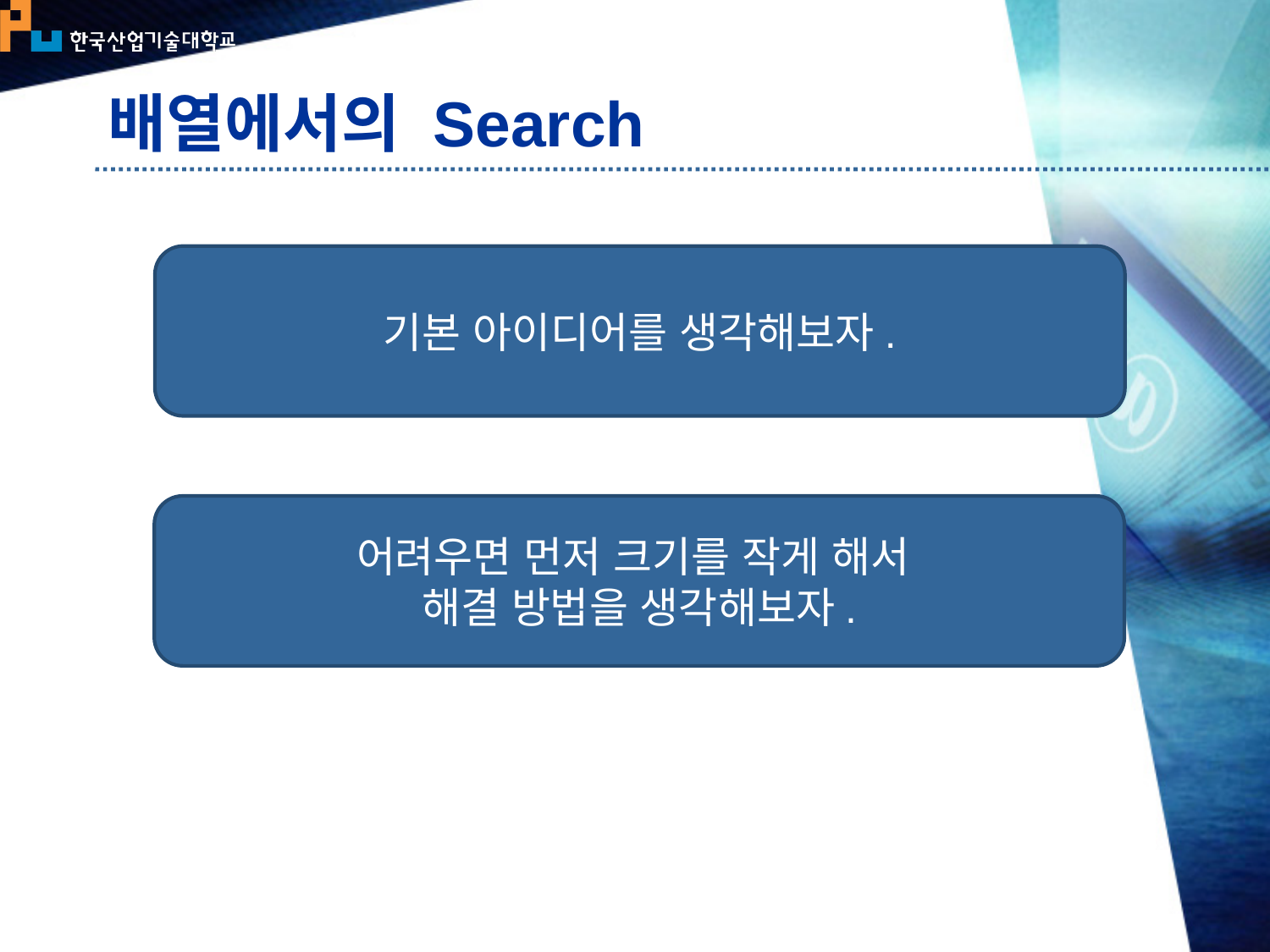

# 배열에서의 Search
기본 아이디어를 생각해보자.
어려우면 먼저 크기를 작게 해서
해결 방법을 생각해보자.